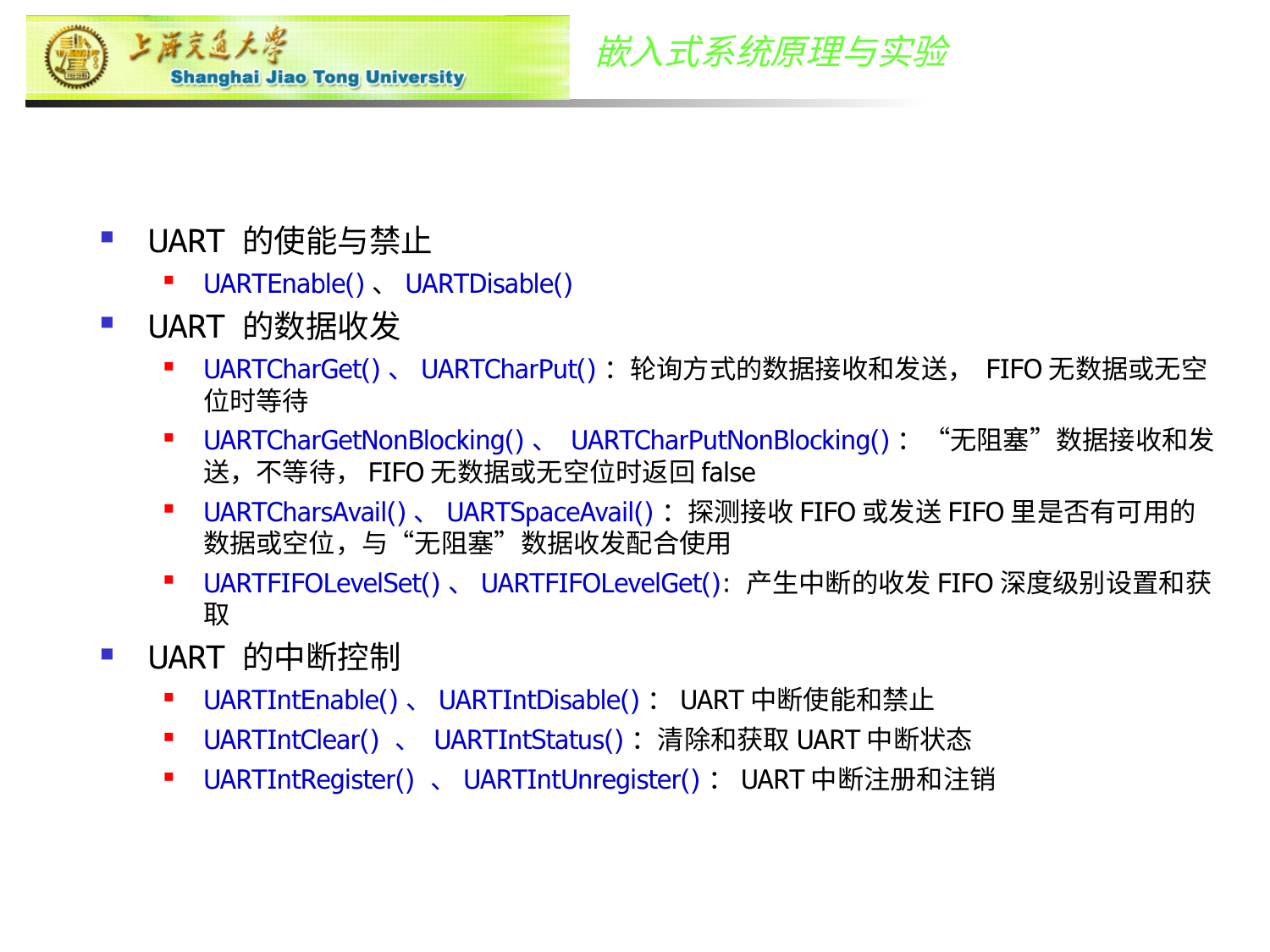

UART 的使能与禁止
UARTEnable()、UARTDisable()
UART 的数据收发
UARTCharGet()、UARTCharPut()：轮询方式的数据接收和发送， FIFO无数据或无空位时等待
UARTCharGetNonBlocking()、 UARTCharPutNonBlocking()：“无阻塞”数据接收和发送，不等待，FIFO无数据或无空位时返回false
UARTCharsAvail()、UARTSpaceAvail()：探测接收FIFO或发送FIFO里是否有可用的数据或空位，与“无阻塞”数据收发配合使用
UARTFIFOLevelSet()、UARTFIFOLevelGet(): 产生中断的收发FIFO深度级别设置和获取
UART 的中断控制
UARTIntEnable()、UARTIntDisable()：UART中断使能和禁止
UARTIntClear() 、 UARTIntStatus()：清除和获取UART中断状态
UARTIntRegister() 、UARTIntUnregister()：UART中断注册和注销